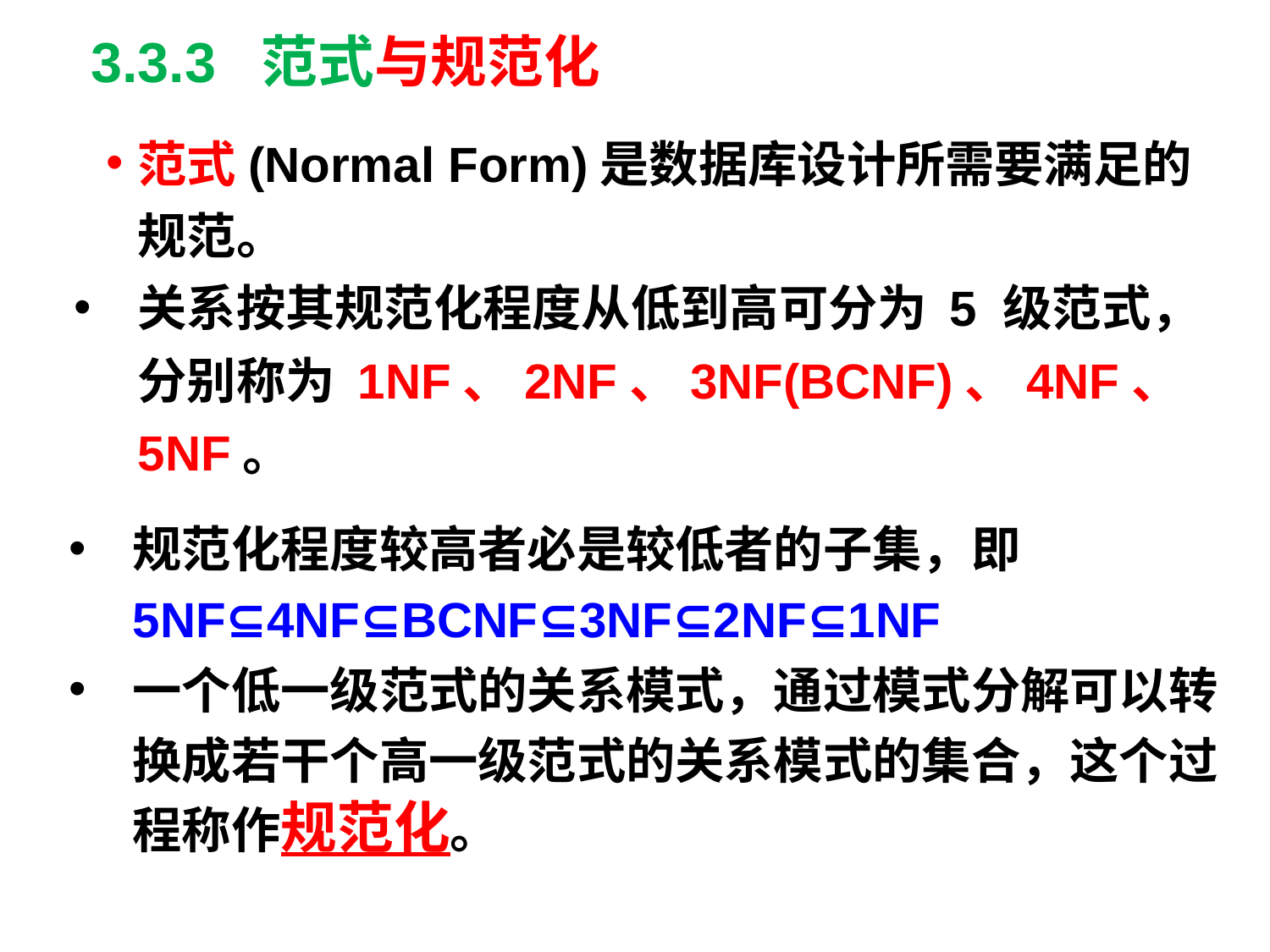

3.3.3  范式与规范化
范式(Normal Form)是数据库设计所需要满足的规范。
关系按其规范化程度从低到高可分为 5 级范式，分别称为 1NF、2NF、3NF(BCNF)、4NF、5NF。
规范化程度较高者必是较低者的子集，即5NF⊆4NF⊆BCNF⊆3NF⊆2NF⊆1NF
一个低一级范式的关系模式，通过模式分解可以转换成若干个高一级范式的关系模式的集合，这个过程称作规范化。